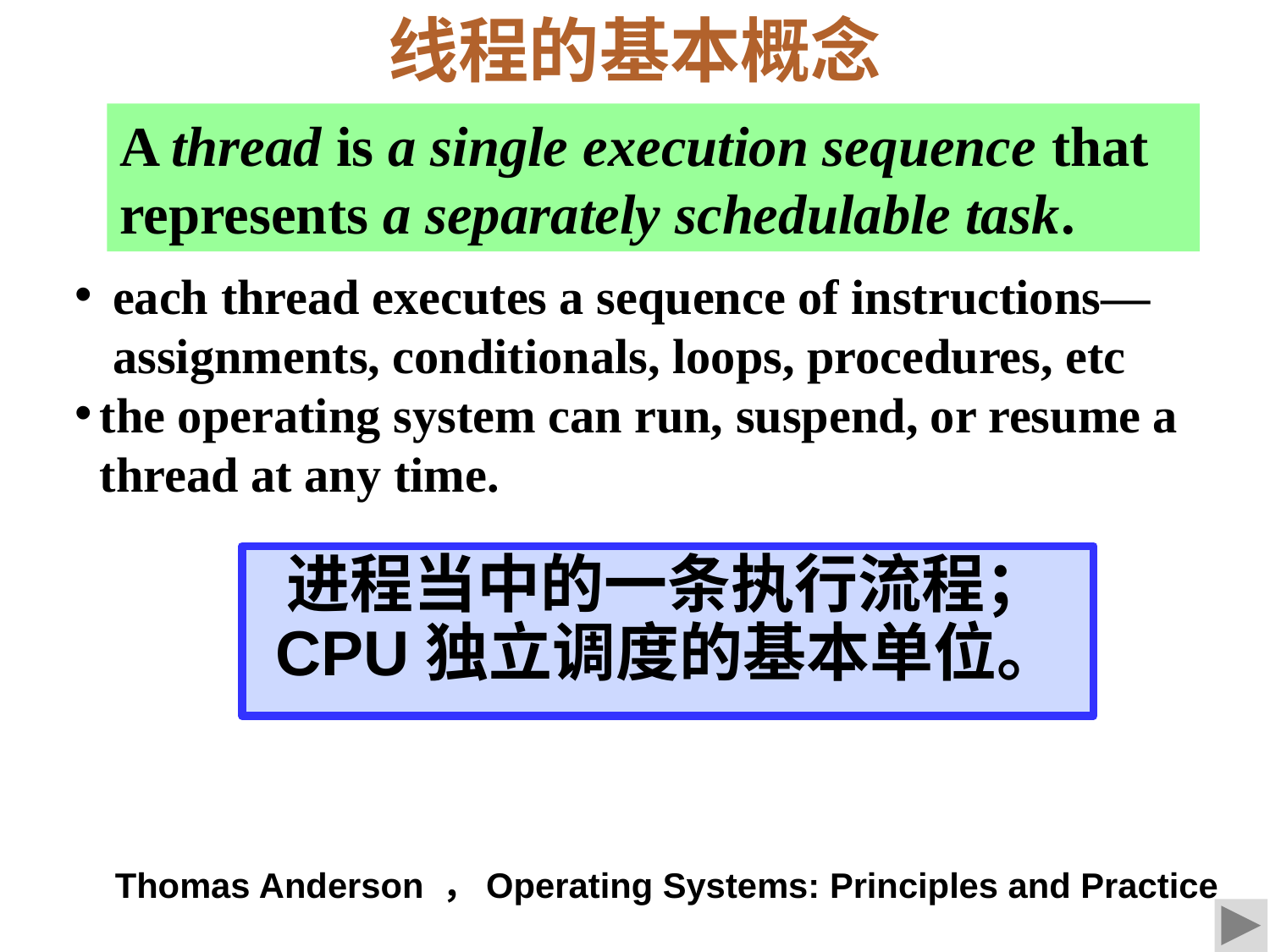

线程的基本概念
A thread is a single execution sequence that represents a separately schedulable task.
each thread executes a sequence of instructions—assignments, conditionals, loops, procedures, etc
the operating system can run, suspend, or resume a thread at any time.
进程当中的一条执行流程；
CPU独立调度的基本单位。
Thomas Anderson ，Operating Systems: Principles and Practice